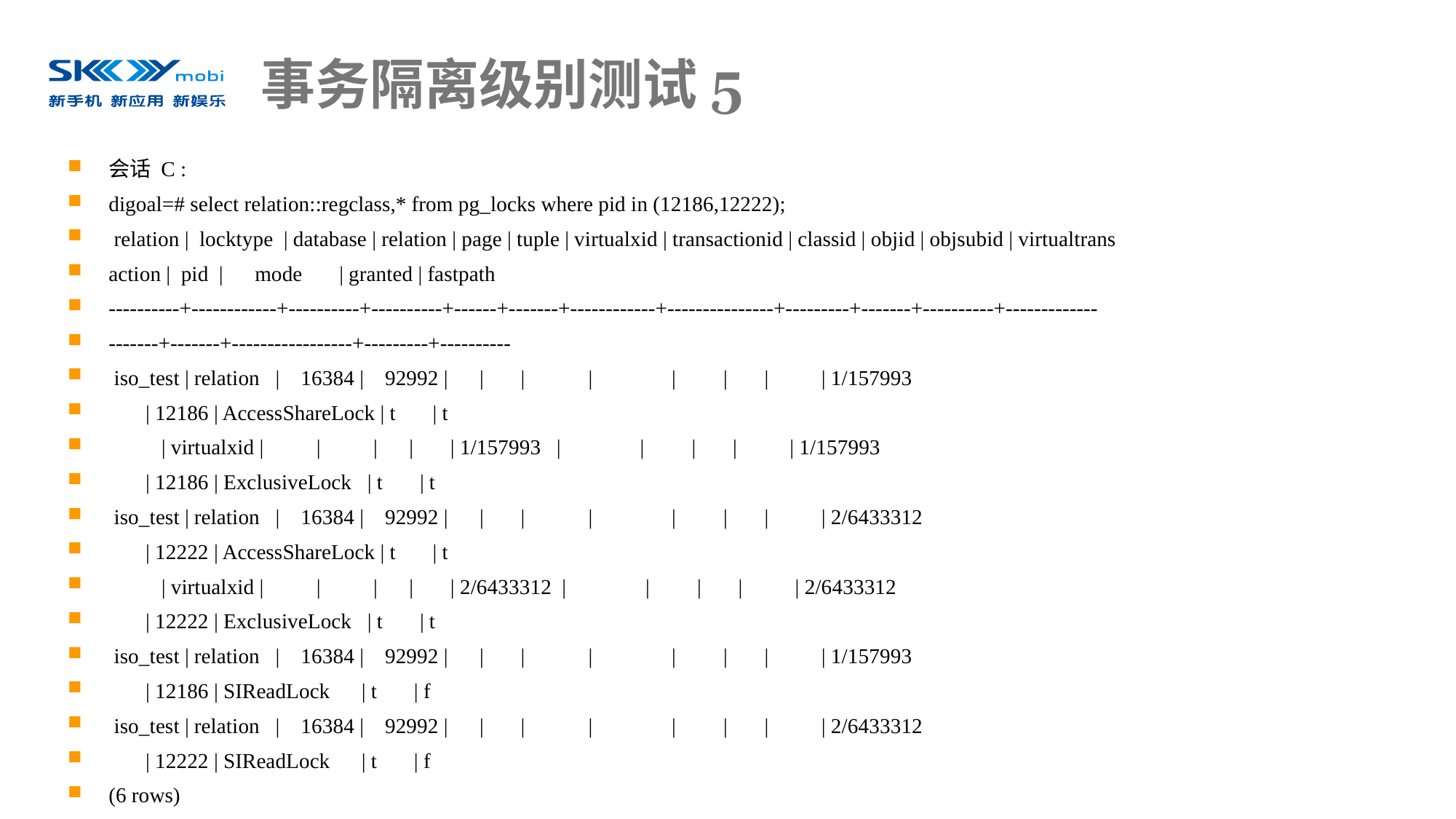

# 事务隔离级别测试5
会话 C :
digoal=# select relation::regclass,* from pg_locks where pid in (12186,12222);
 relation |  locktype  | database | relation | page | tuple | virtualxid | transactionid | classid | objid | objsubid | virtualtrans
action |  pid  |      mode       | granted | fastpath
----------+------------+----------+----------+------+-------+------------+---------------+---------+-------+----------+-------------
-------+-------+-----------------+---------+----------
 iso_test | relation   |    16384 |    92992 |      |       |            |               |         |       |          | 1/157993
       | 12186 | AccessShareLock | t       | t
          | virtualxid |          |          |      |       | 1/157993   |               |         |       |          | 1/157993
       | 12186 | ExclusiveLock   | t       | t
 iso_test | relation   |    16384 |    92992 |      |       |            |               |         |       |          | 2/6433312
       | 12222 | AccessShareLock | t       | t
          | virtualxid |          |          |      |       | 2/6433312  |               |         |       |          | 2/6433312
       | 12222 | ExclusiveLock   | t       | t
 iso_test | relation   |    16384 |    92992 |      |       |            |               |         |       |          | 1/157993
       | 12186 | SIReadLock      | t       | f
 iso_test | relation   |    16384 |    92992 |      |       |            |               |         |       |          | 2/6433312
       | 12222 | SIReadLock      | t       | f
(6 rows)